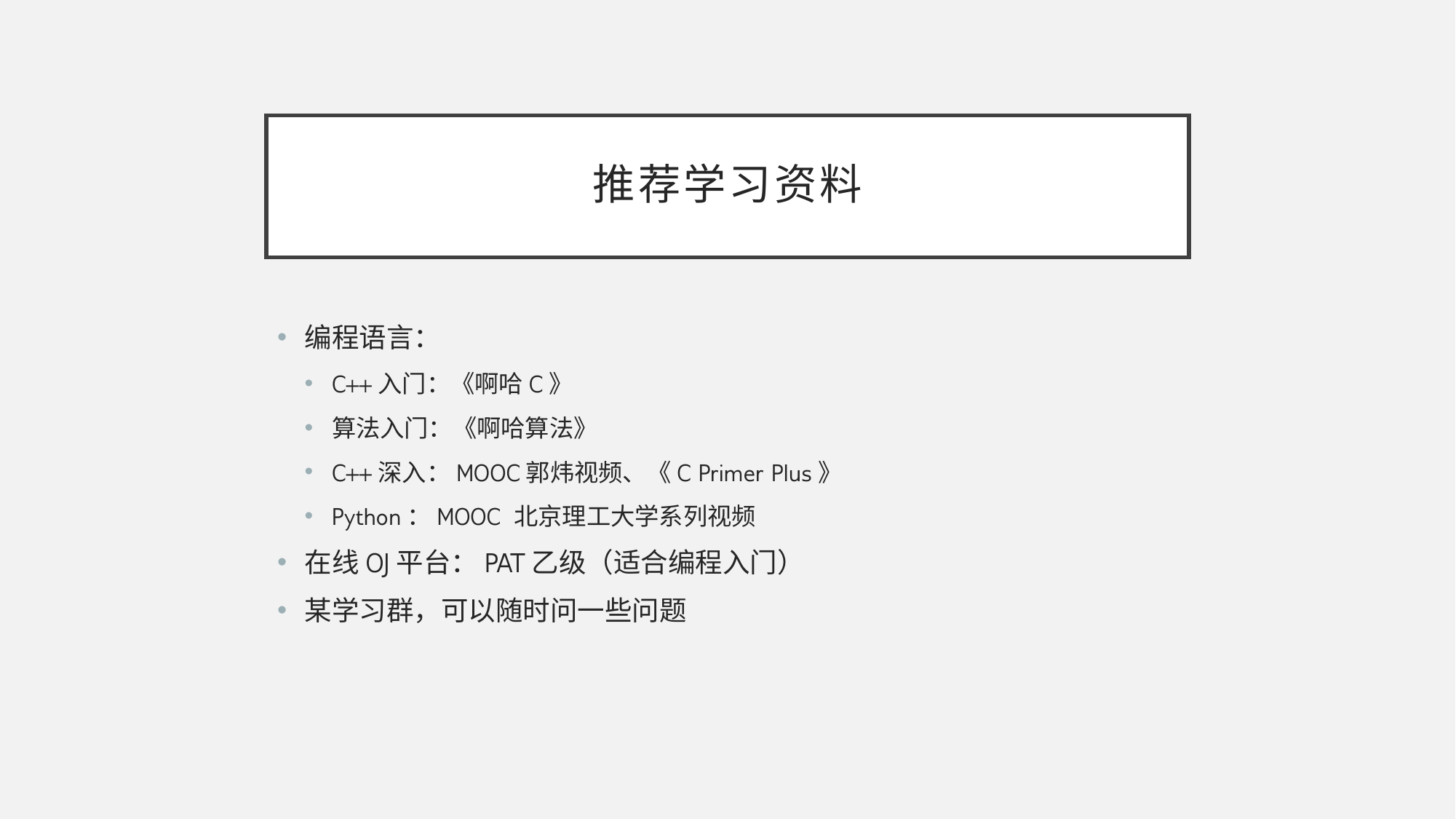

# 推荐学习资料
编程语言：
C++入门：《啊哈C》
算法入门：《啊哈算法》
C++深入：MOOC郭炜视频、《C Primer Plus》
Python：MOOC 北京理工大学系列视频
在线OJ平台：PAT乙级（适合编程入门）
某学习群，可以随时问一些问题